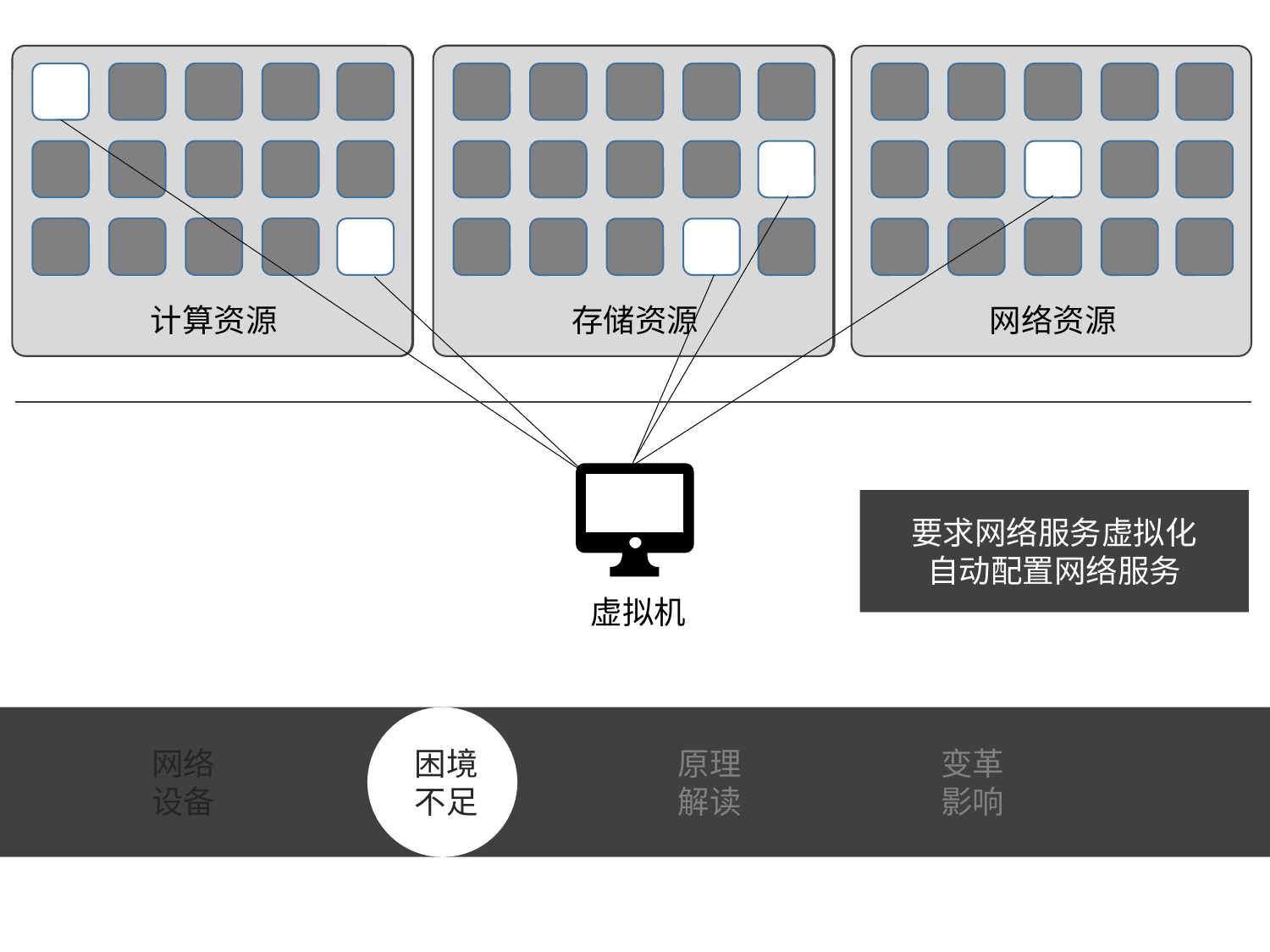

计算资源

存储资源

网络资源

要求网络服务虚拟化
自动配置网络服务
虚拟机

网络
设备
困境
不足
原理
解读
变革
影响